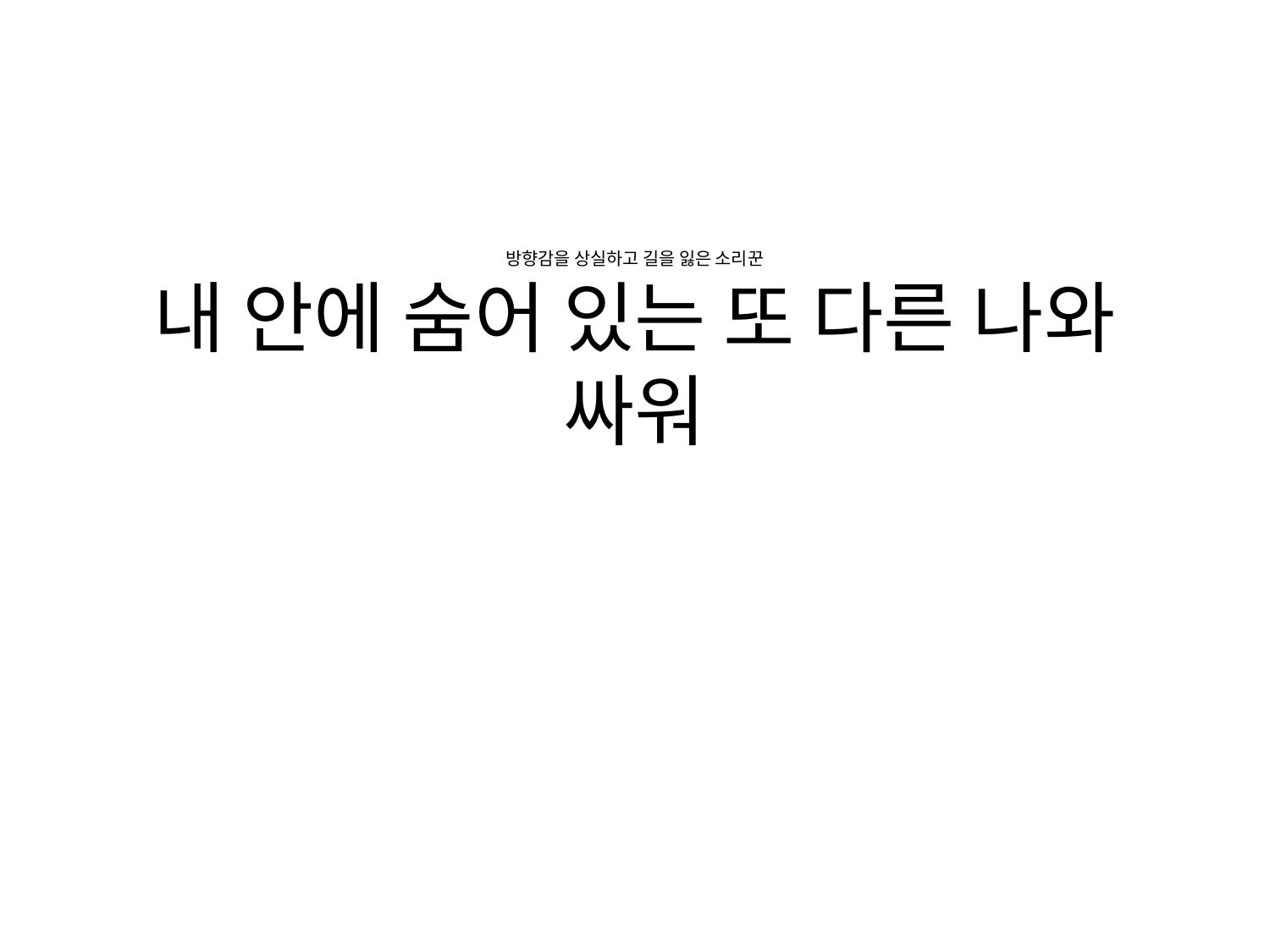

# 방향감을 상실하고 길을 잃은 소리꾼
내 안에 숨어 있는 또 다른 나와 싸워